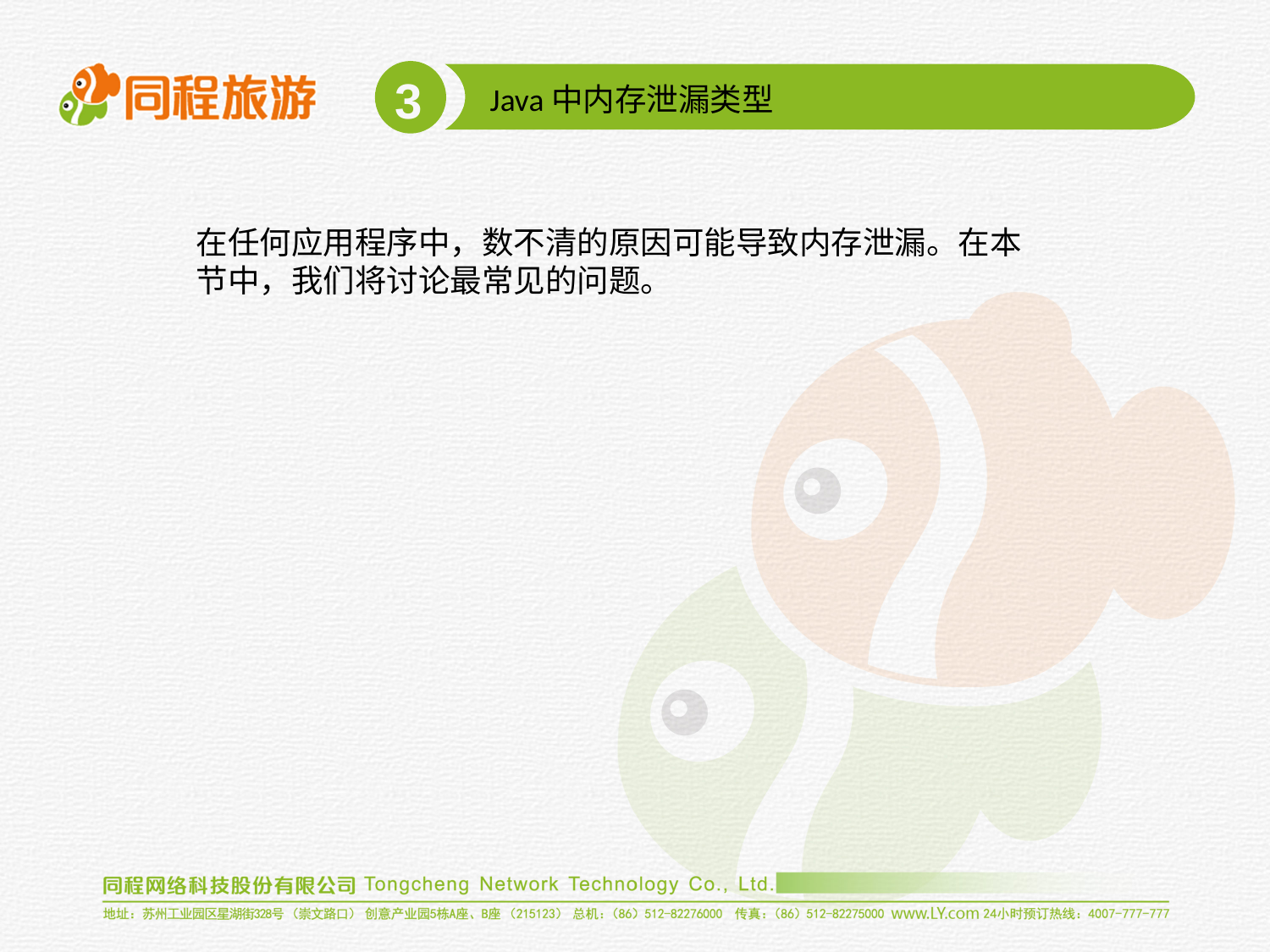

3

Java中内存泄漏类型
在任何应用程序中，数不清的原因可能导致内存泄漏。在本节中，我们将讨论最常见的问题。